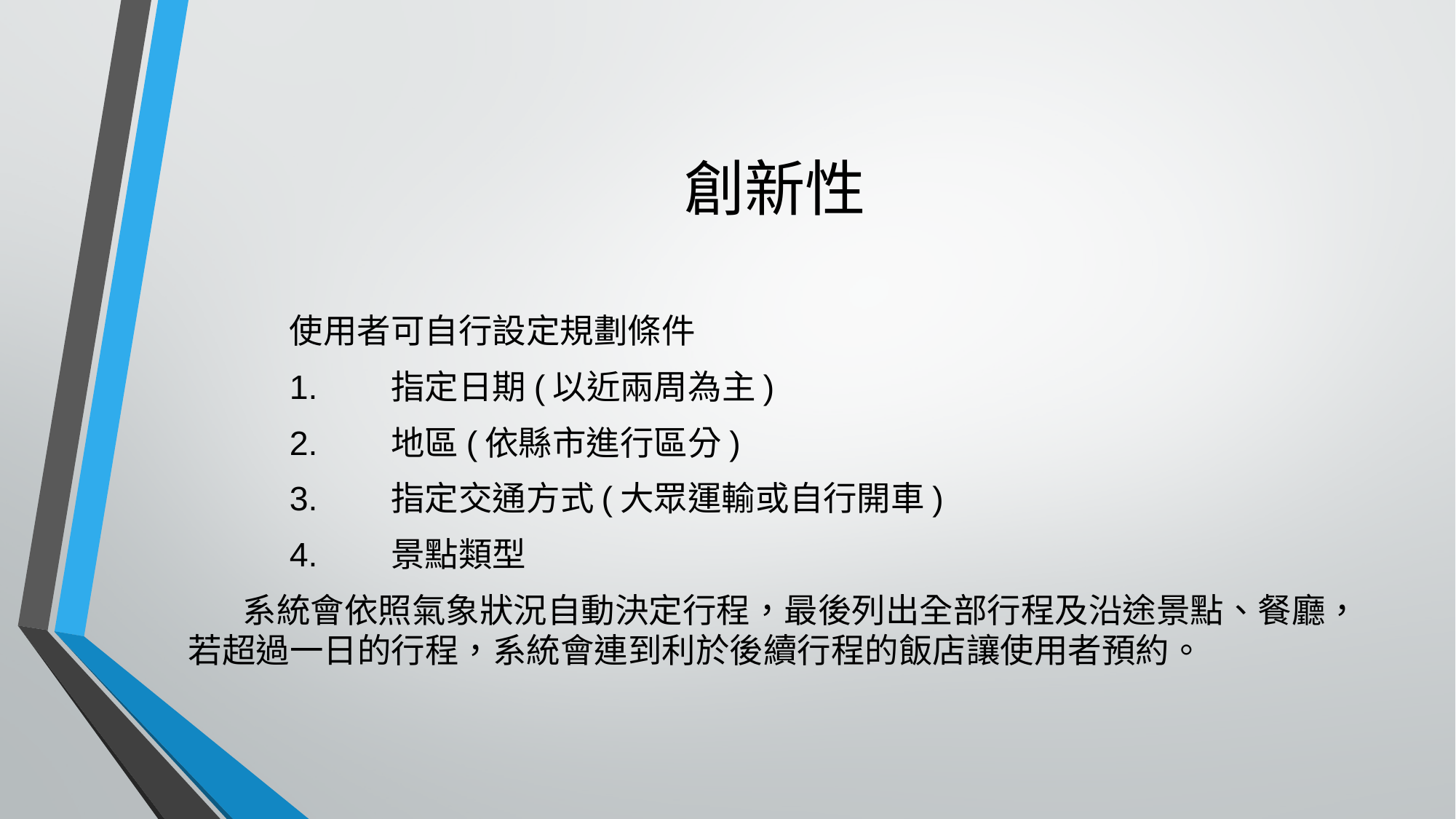

# 創新性
	使用者可自行設定規劃條件
	1.	指定日期(以近兩周為主)
	2.	地區(依縣市進行區分)
	3.	指定交通方式(大眾運輸或自行開車)
	4.	景點類型
系統會依照氣象狀況自動決定行程，最後列出全部行程及沿途景點、餐廳，若超過一日的行程，系統會連到利於後續行程的飯店讓使用者預約。